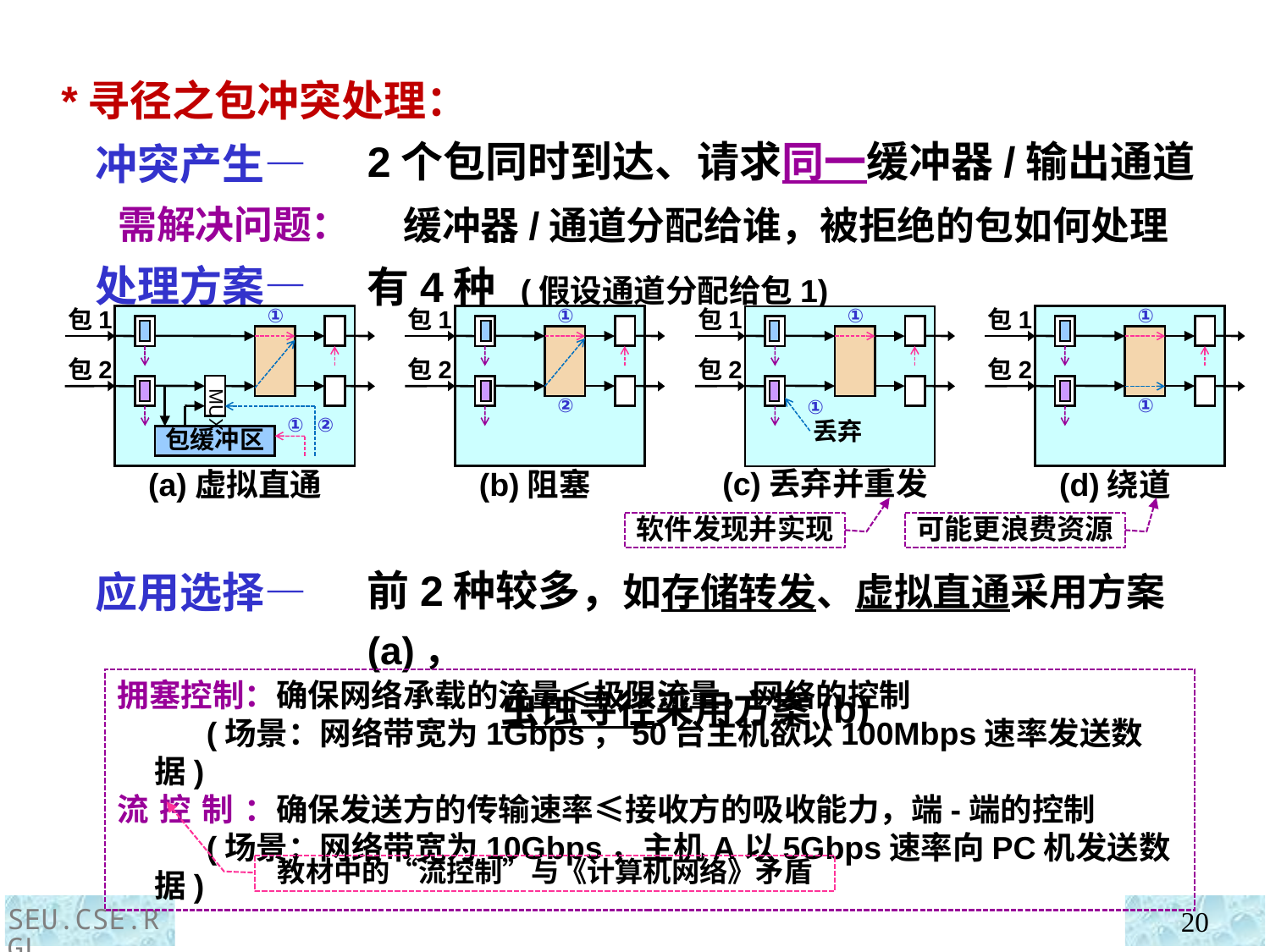

*寻径之包冲突处理：
     冲突产生—
        需解决问题：
     处理方案—

     应用选择—
2个包同时到达、请求同一缓冲器/输出通道
   缓冲器/通道分配给谁，被拒绝的包如何处理
有4种  (假设通道分配给包1)
①

包1

包2
MUX

②
①
包缓冲区
(a)虚拟直通

①
包1

包2

②
(b)阻塞
①
包1

包2

①
丢弃
(c)丢弃并重发

①
包1

包2

①
(d)绕道
软件发现并实现
可能更浪费资源
前2种较多，如存储转发、虚拟直通采用方案(a)，
              虫蚀寻径采用方案(b)
拥塞控制：确保网络承载的流量≤极限流量，网络的控制
          (场景：网络带宽为1Gbps，50台主机欲以100Mbps速率发送数据)
流控制：确保发送方的传输速率≤接收方的吸收能力，端-端的控制
          (场景：网络带宽为10Gbps，主机A以5Gbps速率向PC机发送数据)
教材中的“流控制”与《计算机网络》矛盾
SEU.CSE.RGL
20